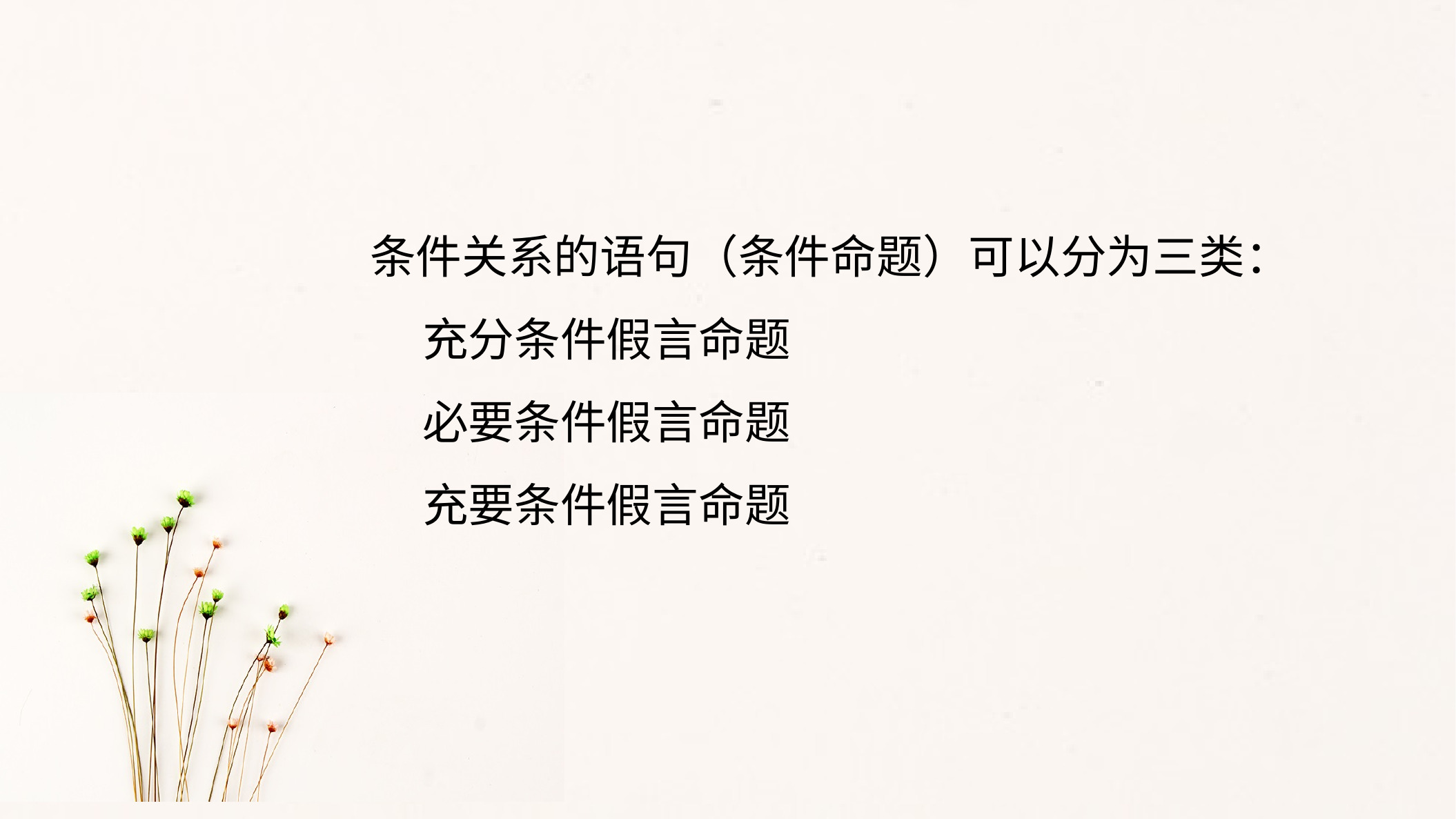

条件关系的语句（条件命题）可以分为三类：
    充分条件假言命题
    必要条件假言命题
    充要条件假言命题